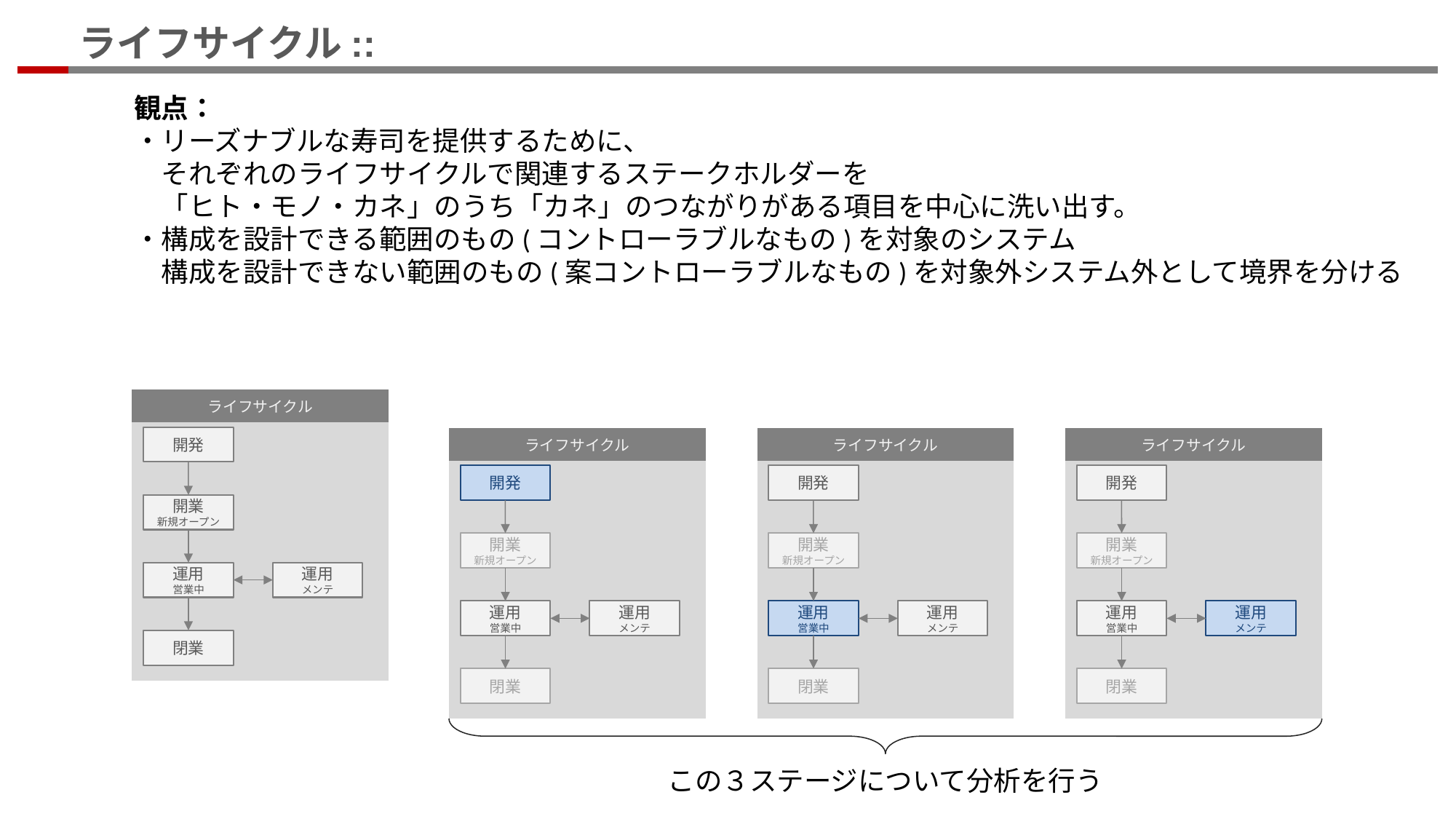

# ライフサイクル::
観点：
・リーズナブルな寿司を提供するために、
　それぞれのライフサイクルで関連するステークホルダーを
　「ヒト・モノ・カネ」のうち「カネ」のつながりがある項目を中心に洗い出す。
・構成を設計できる範囲のもの(コントローラブルなもの)を対象のシステム
　構成を設計できない範囲のもの(案コントローラブルなもの)を対象外システム外として境界を分ける

| ライフサイクル |
| --- |
|  |
開発
| ライフサイクル |
| --- |
|  |
| ライフサイクル |
| --- |
|  |
| ライフサイクル |
| --- |
|  |
開発
開発
開発
開業
新規オープン
開業
新規オープン
開業
新規オープン
開業
新規オープン
運用
営業中
運用
メンテ
運用
営業中
運用
メンテ
運用
営業中
運用
メンテ
運用
営業中
運用
メンテ
閉業
閉業
閉業
閉業
この３ステージについて分析を行う